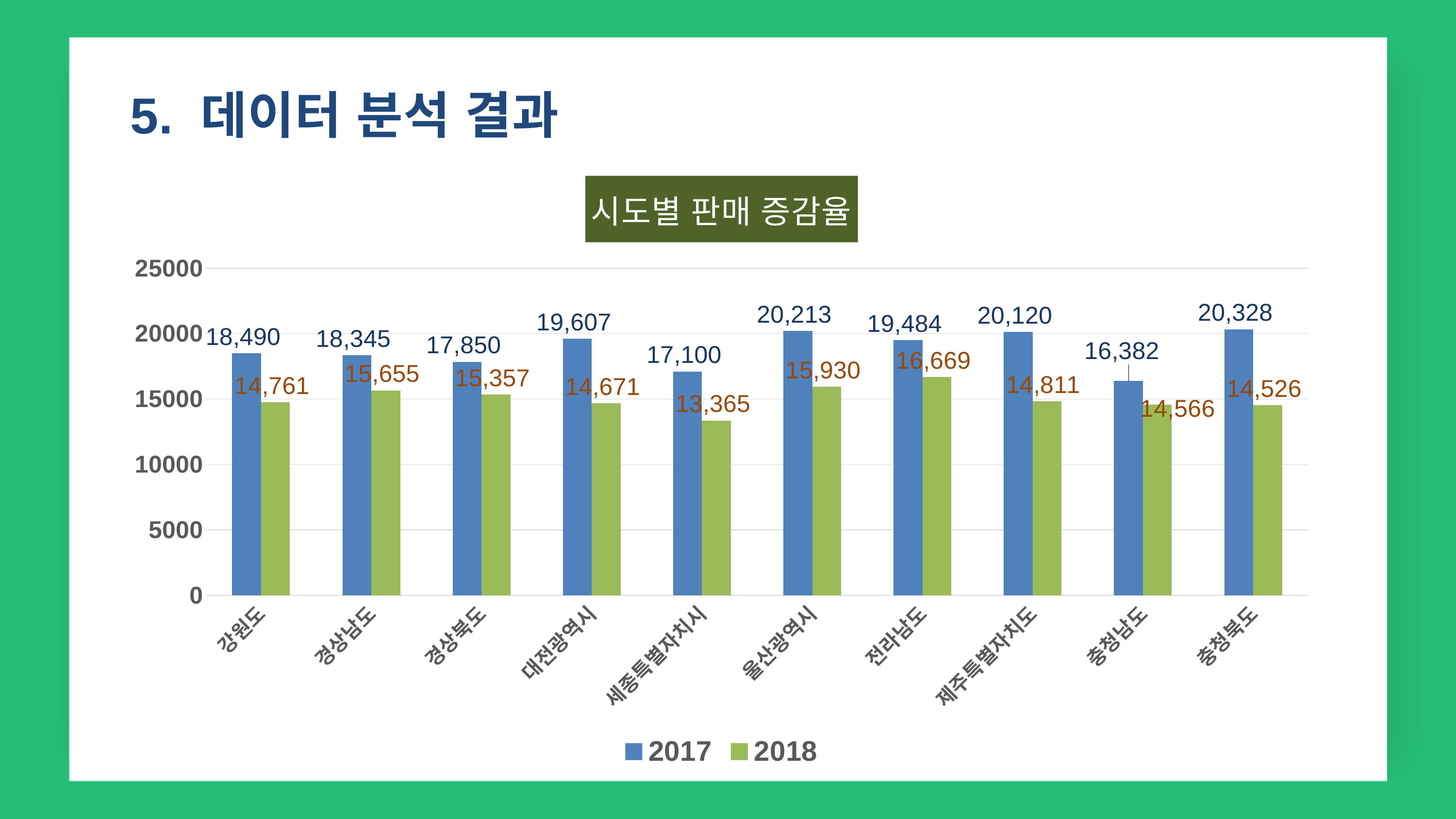

5. 데이터 분석 결과

### Chart: 시도별 판매 증감율

| Category | 2017 | 2018 |
|---|---|---|
| 강원도 | 18490.47619047619 | 14761.17601844735 |
| 경상남도 | 18344.54545454546 | 15654.60820212376 |
| 경상북도 | 17849.70588235294 | 15357.08743842364 |
| 대전광역시 | 19607.32758620689 | 14671.09074243813 |
| 세종특별자치시 | 17100.0 | 13365.40909090909 |
| 울산광역시 | 20213.21428571429 | 15930.39487726788 |
| 전라남도 | 19484.34782608696 | 16669.29171668668 |
| 제주특별자치도 | 20120.0 | 14811.40401146132 |
| 충청남도 | 16381.5625 | 14565.72363041701 |
| 충청북도 | 20327.74193548387 | 14526.43171806167 |